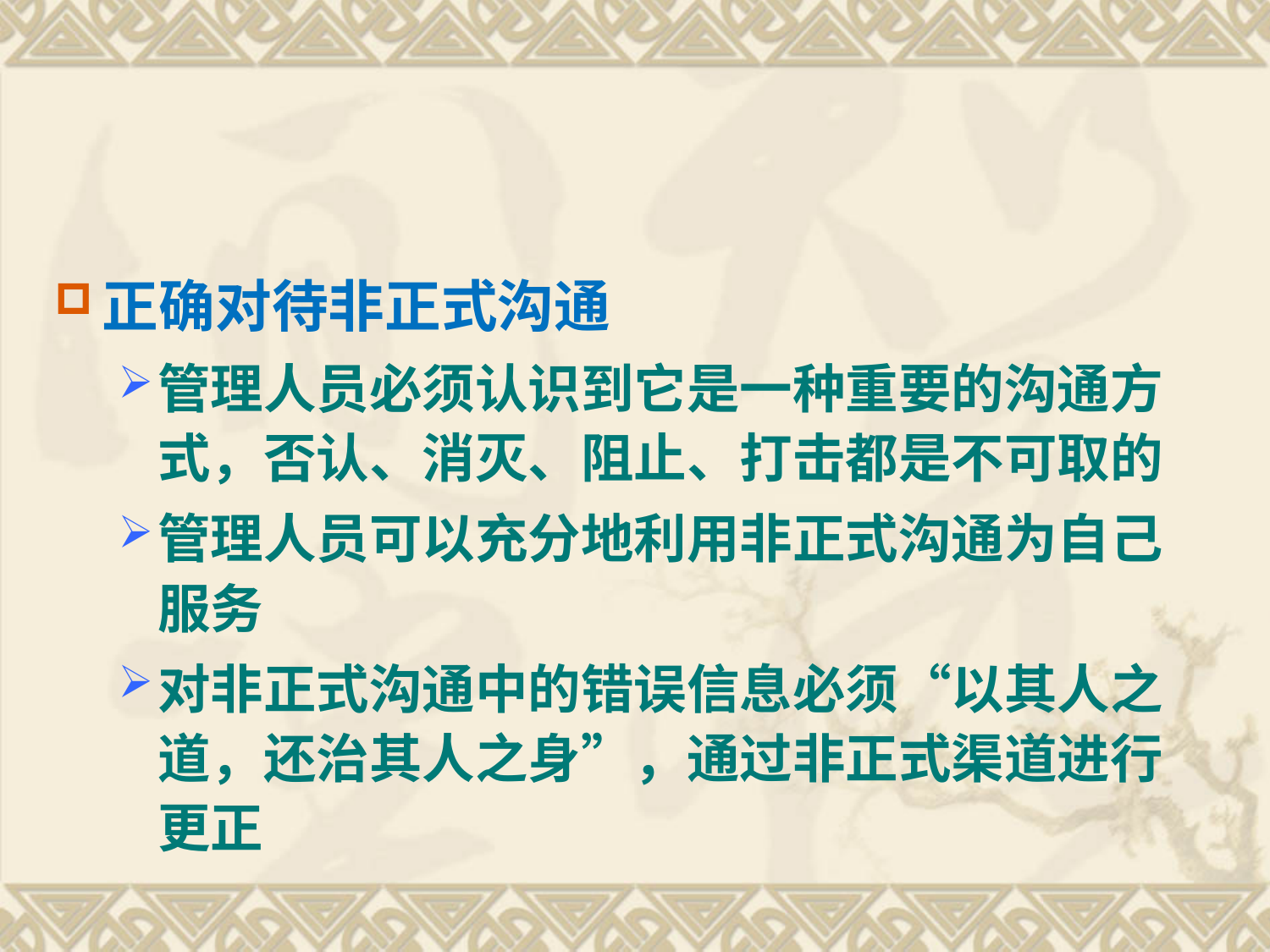

#
正确对待非正式沟通
管理人员必须认识到它是一种重要的沟通方式，否认、消灭、阻止、打击都是不可取的
管理人员可以充分地利用非正式沟通为自己服务
对非正式沟通中的错误信息必须“以其人之道，还治其人之身”，通过非正式渠道进行更正